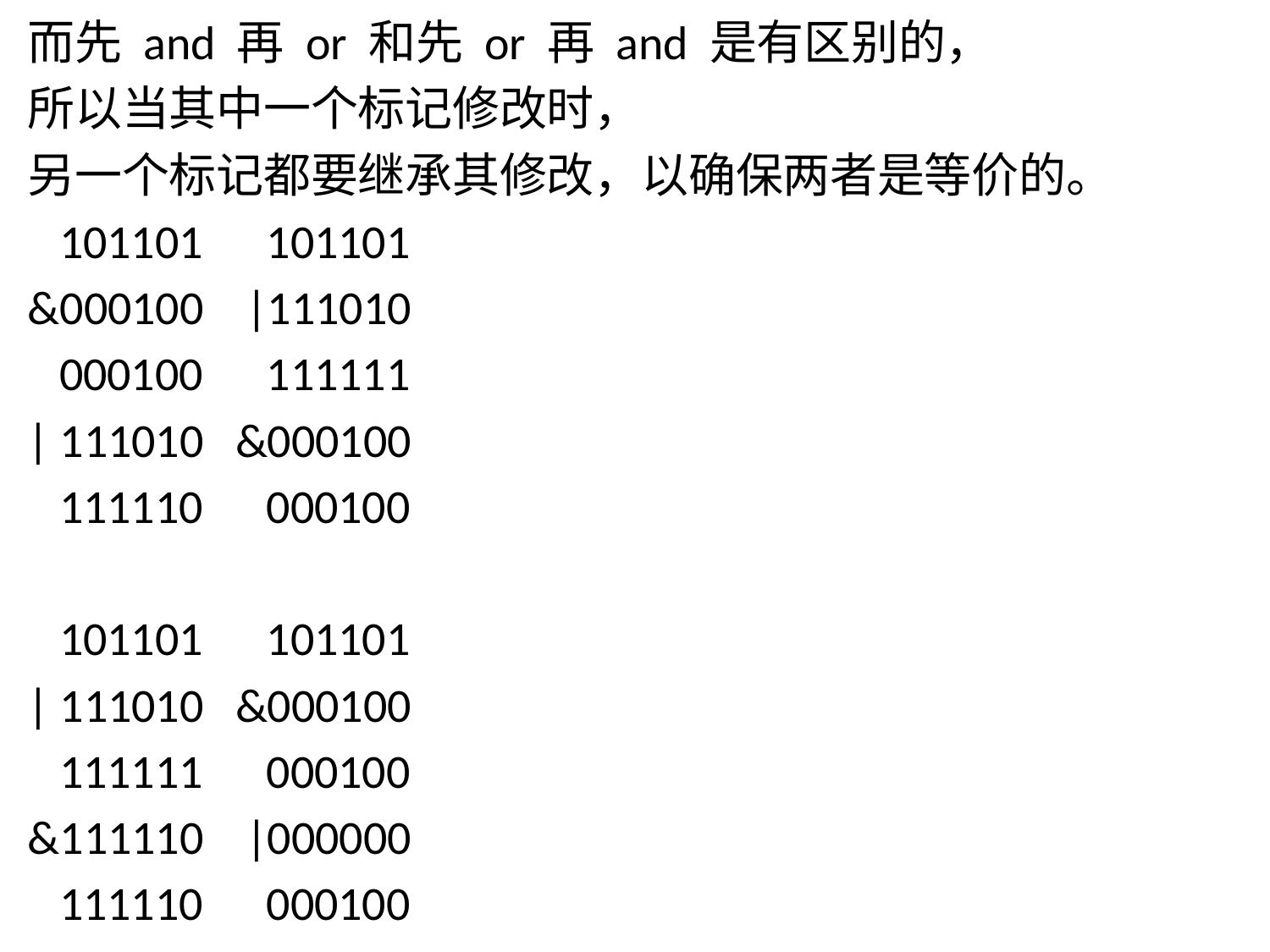

而先 and 再 or 和先 or 再 and 是有区别的，
所以当其中一个标记修改时，
另一个标记都要继承其修改，以确保两者是等价的。
   101101      101101
&000100    |111010
   000100      111111
| 111010   &000100
   111110      000100

   101101      101101
| 111010   &000100
   111111      000100
&111110    |000000
   111110      000100